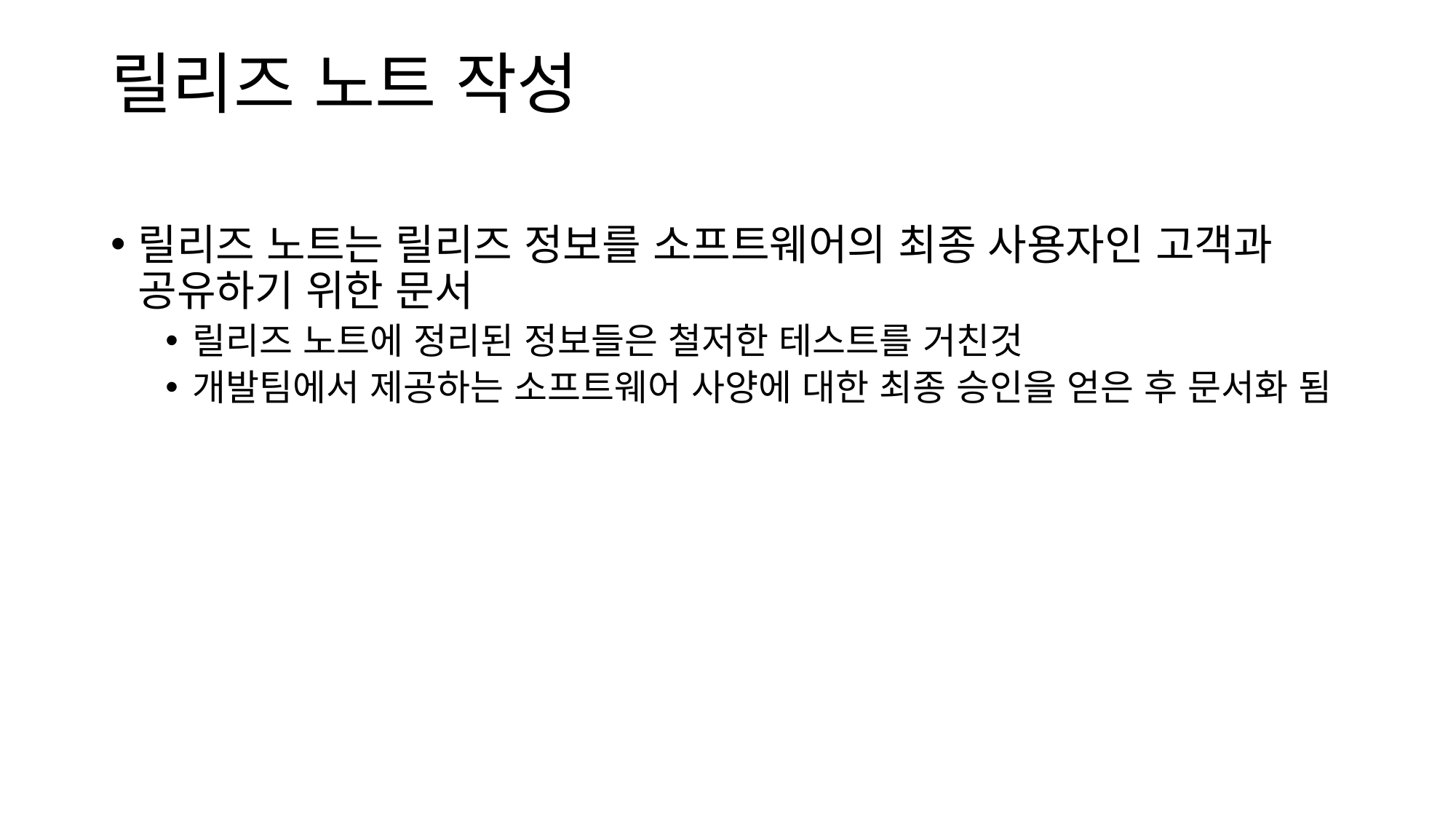

# 릴리즈 노트 작성

릴리즈 노트는 릴리즈 정보를 소프트웨어의 최종 사용자인 고객과 공유하기 위한 문서
릴리즈 노트에 정리된 정보들은 철저한 테스트를 거친것
개발팀에서 제공하는 소프트웨어 사양에 대한 최종 승인을 얻은 후 문서화 됨